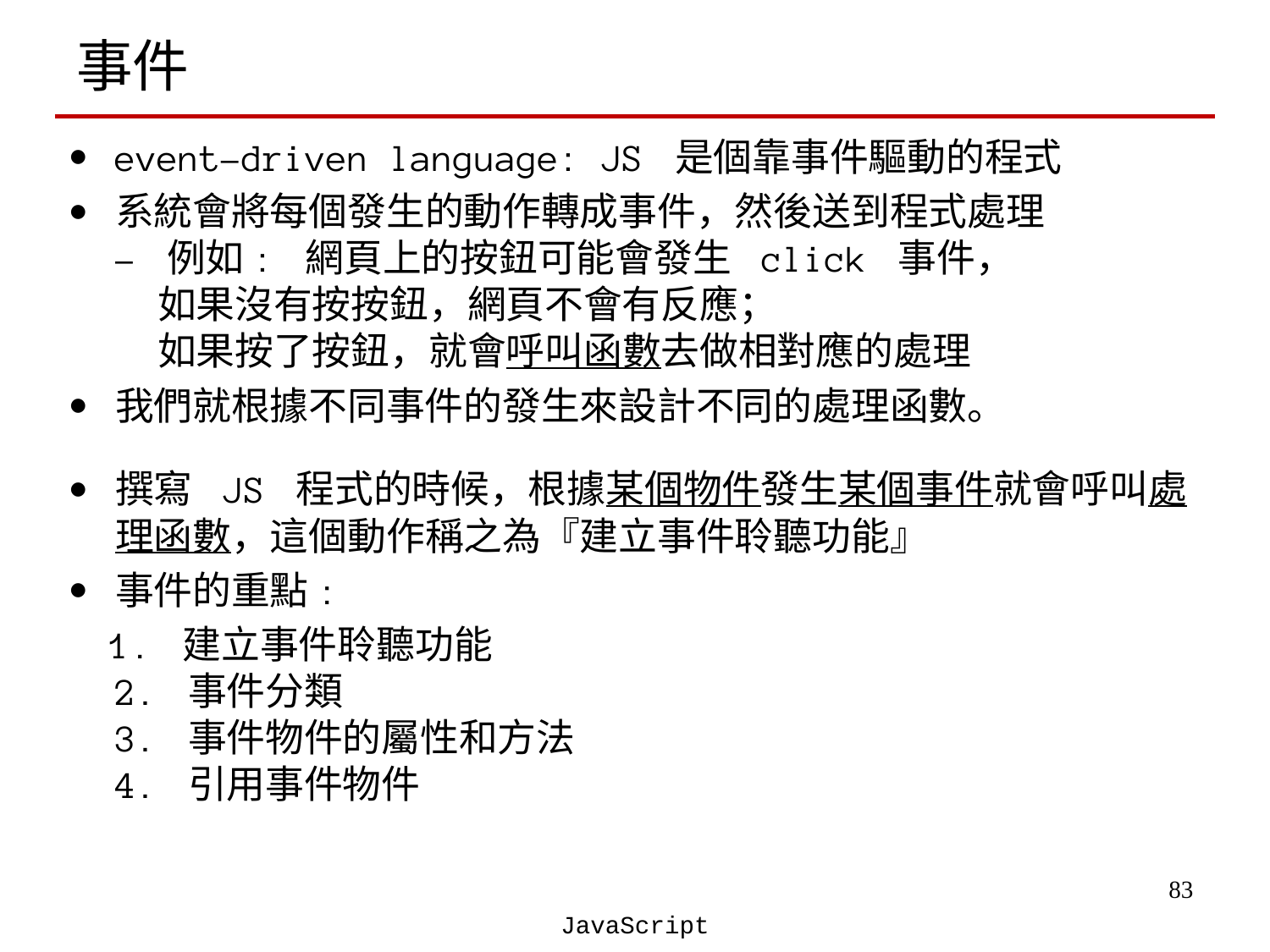

# 事件
event-driven language: JS 是個靠事件驅動的程式
系統會將每個發生的動作轉成事件，然後送到程式處理
- 例如: 網頁上的按鈕可能會發生 click 事件，
  如果沒有按按鈕，網頁不會有反應；
  如果按了按鈕，就會呼叫函數去做相對應的處理
我們就根據不同事件的發生來設計不同的處理函數。
撰寫 JS 程式的時候，根據某個物件發生某個事件就會呼叫處理函數，這個動作稱之為『建立事件聆聽功能』
事件的重點:
  1. 建立事件聆聽功能
2. 事件分類
3. 事件物件的屬性和方法
4. 引用事件物件
83
JavaScript